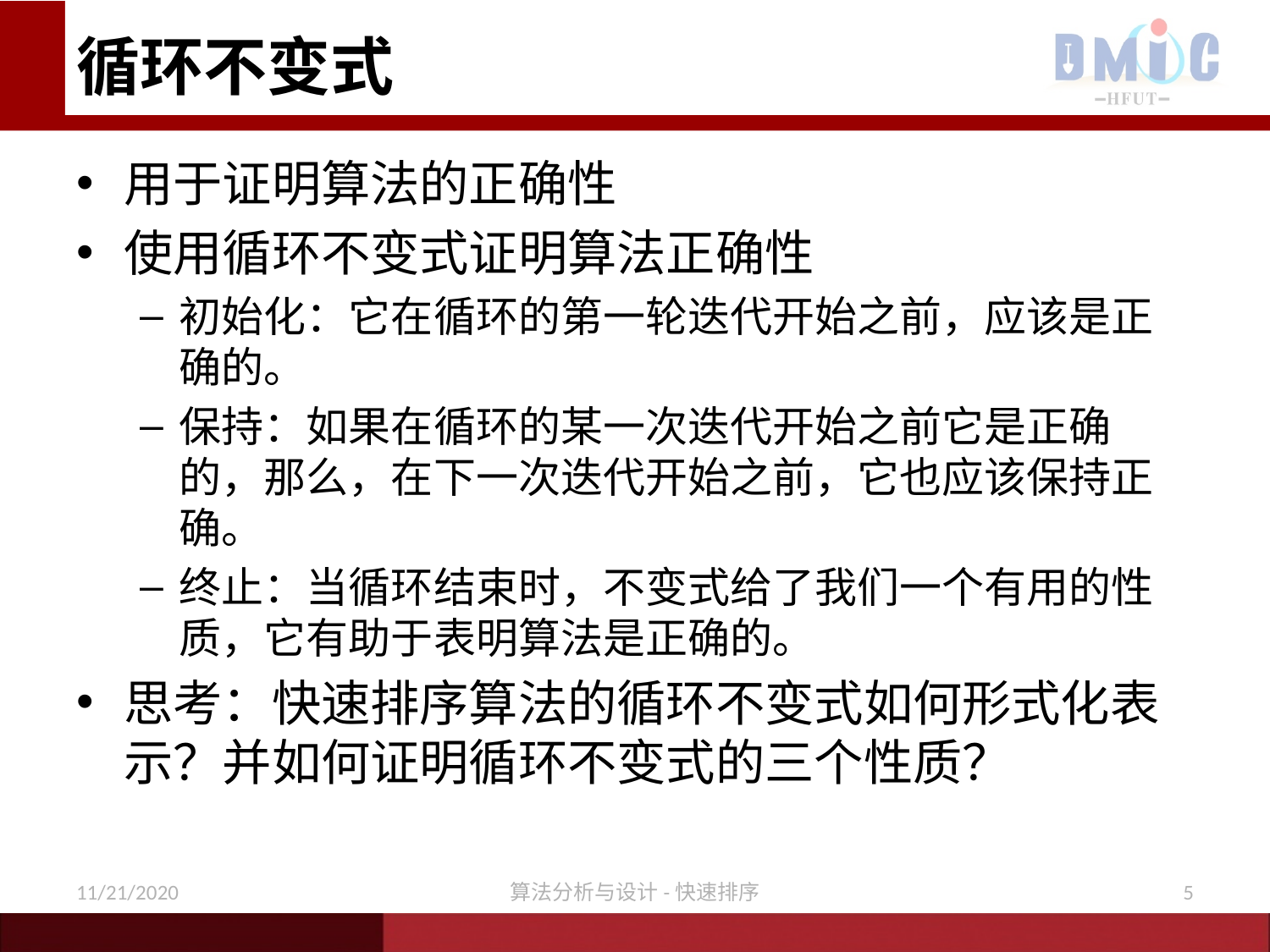

# 循环不变式
用于证明算法的正确性
使用循环不变式证明算法正确性
初始化：它在循环的第一轮迭代开始之前，应该是正确的。
保持：如果在循环的某一次迭代开始之前它是正确的，那么，在下一次迭代开始之前，它也应该保持正确。
终止：当循环结束时，不变式给了我们一个有用的性质，它有助于表明算法是正确的。
思考：快速排序算法的循环不变式如何形式化表示？并如何证明循环不变式的三个性质？
11/21/2020
算法分析与设计-快速排序
5